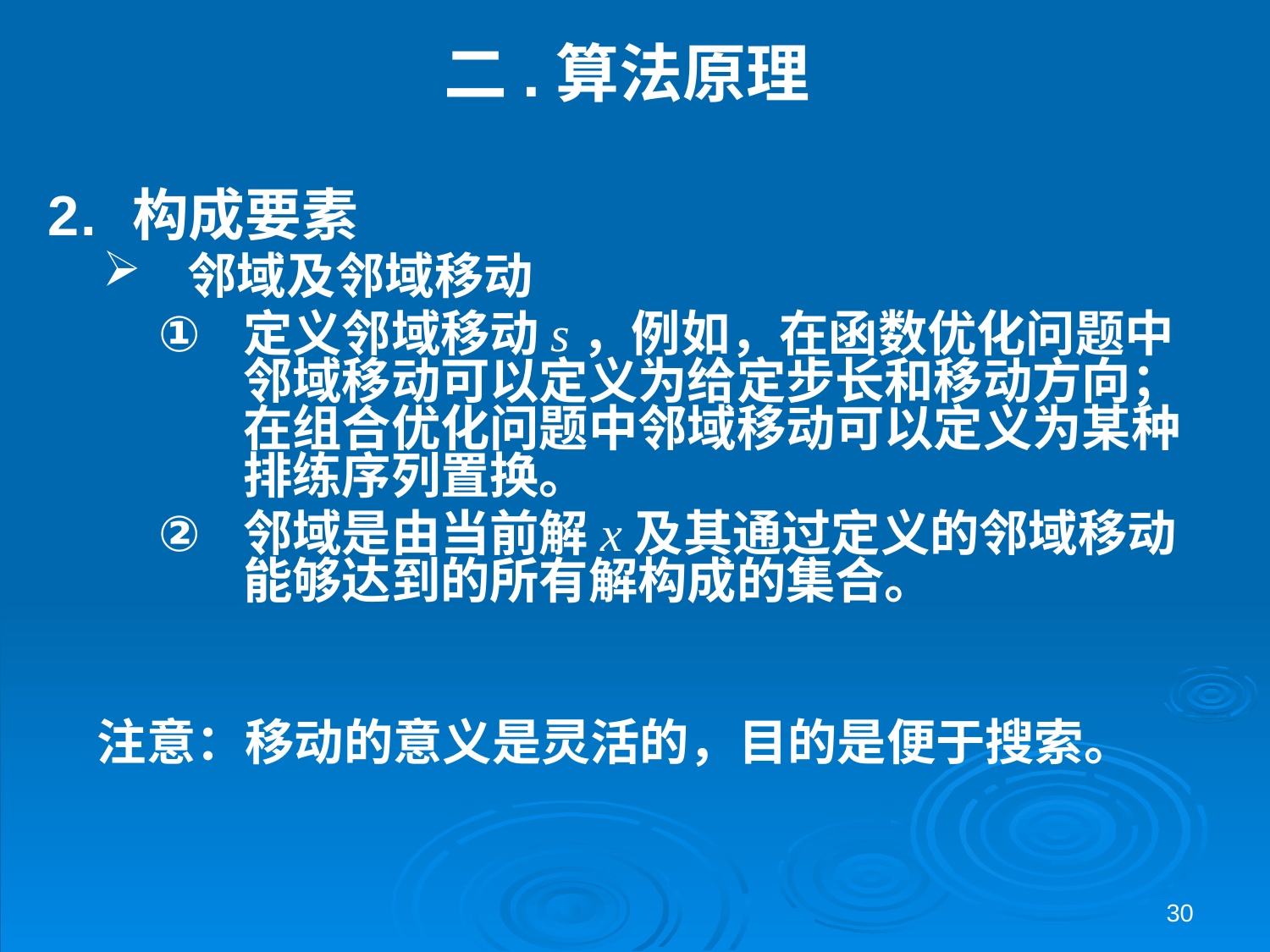

# 二.算法原理
构成要素
邻域及邻域移动
定义邻域移动s，例如，在函数优化问题中邻域移动可以定义为给定步长和移动方向；在组合优化问题中邻域移动可以定义为某种排练序列置换。
邻域是由当前解x及其通过定义的邻域移动能够达到的所有解构成的集合。
注意：移动的意义是灵活的，目的是便于搜索。
30